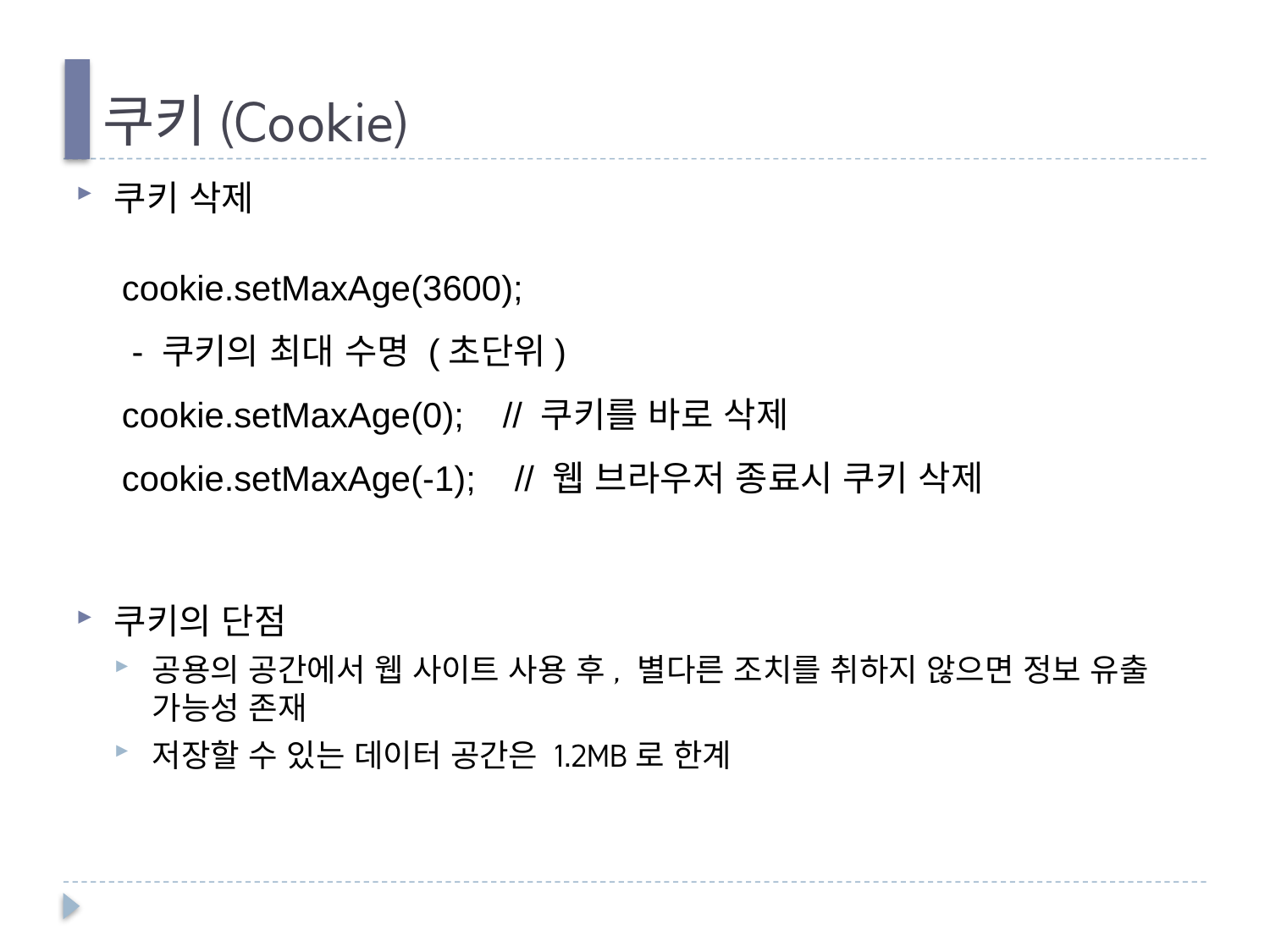

# 쿠키(Cookie)
쿠키 삭제

쿠키의 단점
공용의 공간에서 웹 사이트 사용 후, 별다른 조치를 취하지 않으면 정보 유출 가능성 존재
저장할 수 있는 데이터 공간은 1.2MB로 한계

cookie.setMaxAge(3600);
 - 쿠키의 최대 수명 (초단위)
cookie.setMaxAge(0);    // 쿠키를 바로 삭제
cookie.setMaxAge(-1);    // 웹 브라우저 종료시 쿠키 삭제